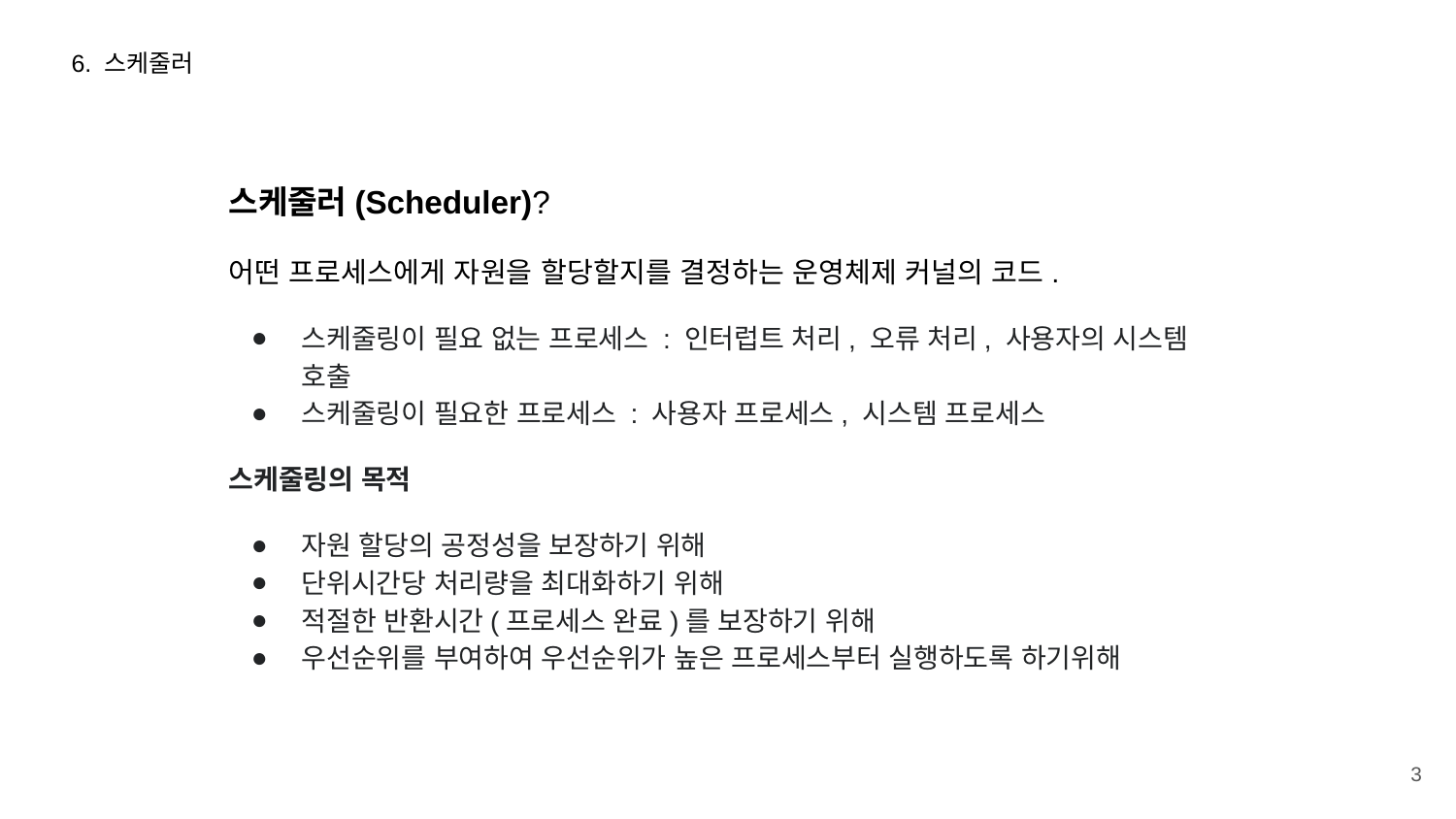

6. 스케줄러
스케줄러(Scheduler)?

어떤 프로세스에게 자원을 할당할지를 결정하는 운영체제 커널의 코드.
스케줄링이 필요 없는 프로세스 : 인터럽트 처리, 오류 처리, 사용자의 시스템 호출
스케줄링이 필요한 프로세스 : 사용자 프로세스, 시스템 프로세스
스케줄링의 목적
자원 할당의 공정성을 보장하기 위해
단위시간당 처리량을 최대화하기 위해
적절한 반환시간(프로세스 완료)를 보장하기 위해
우선순위를 부여하여 우선순위가 높은 프로세스부터 실행하도록 하기위해
3